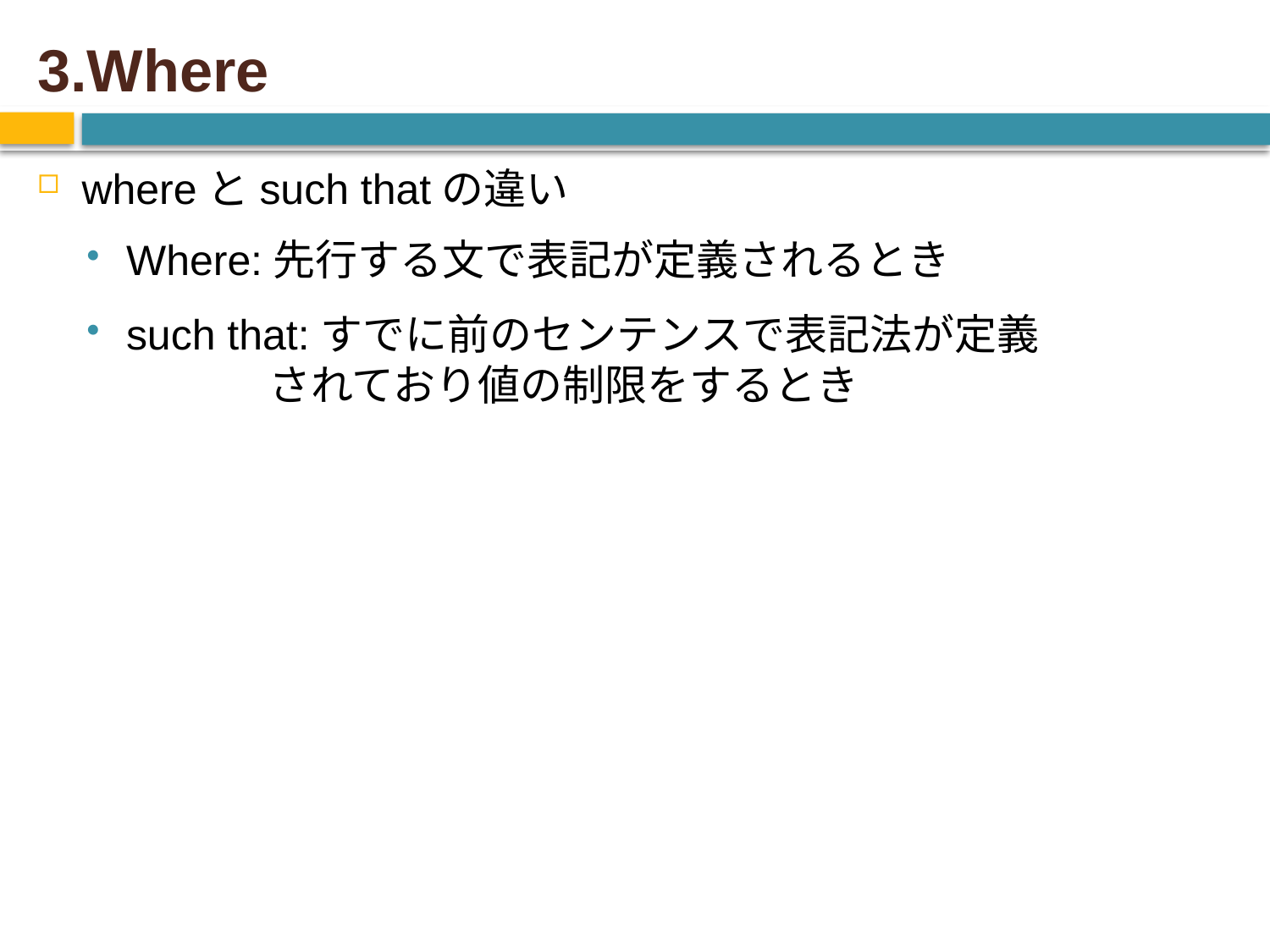

# 3.Where
whereとsuch thatの違い
Where:先行する文で表記が定義されるとき
such that:すでに前のセンテンスで表記法が定義
               されており値の制限をするとき